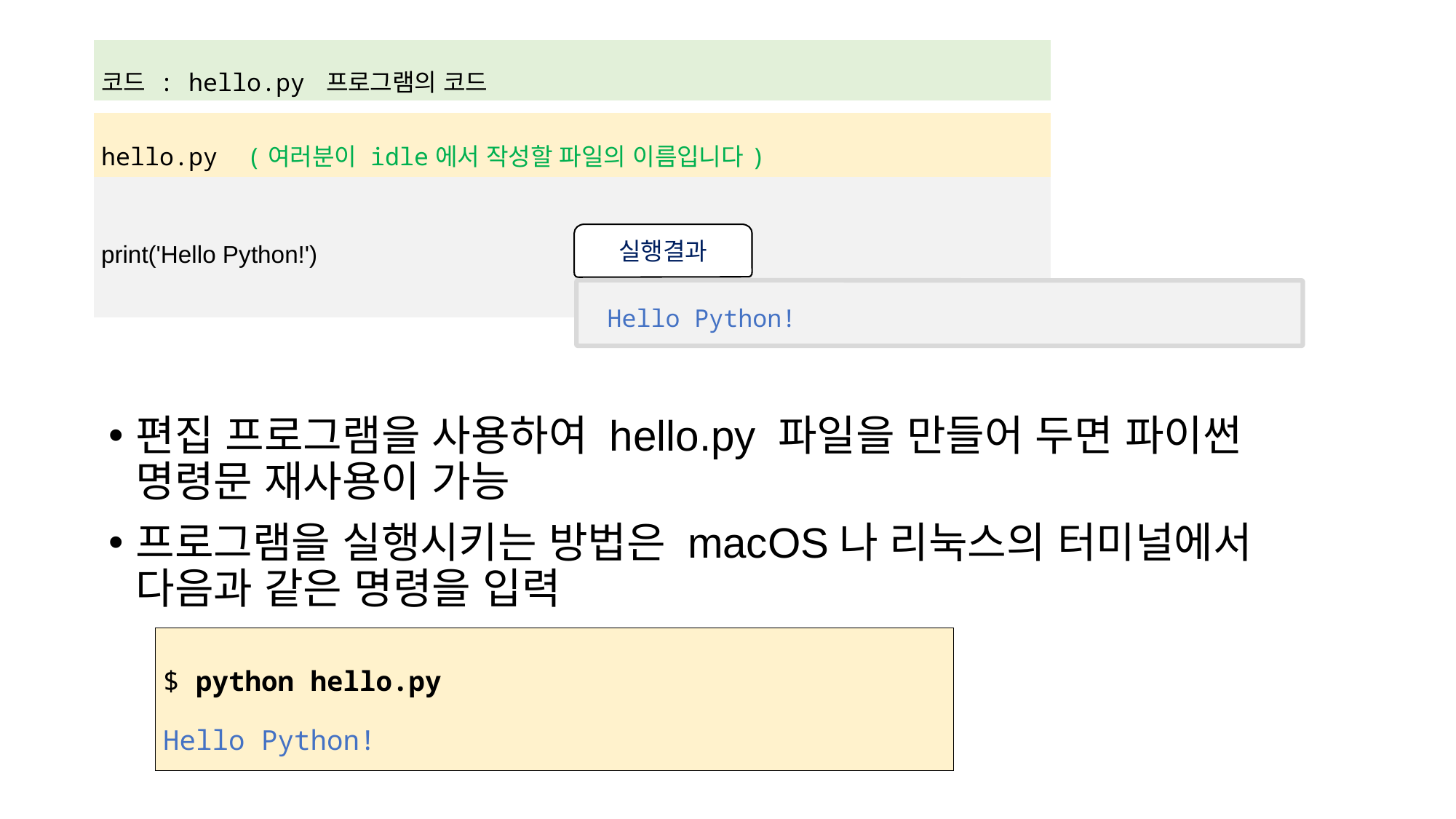

| 코드 : hello.py 프로그램의 코드 |
| --- |
|  |
| hello.py (여러분이 idle에서 작성할 파일의 이름입니다) |
| print('Hello Python!') |
실행결과

Hello Python!
편집 프로그램을 사용하여 hello.py 파일을 만들어 두면 파이썬 명령문 재사용이 가능
프로그램을 실행시키는 방법은 macOS나 리눅스의 터미널에서 다음과 같은 명령을 입력

| $ python hello.py Hello Python! |
| --- |